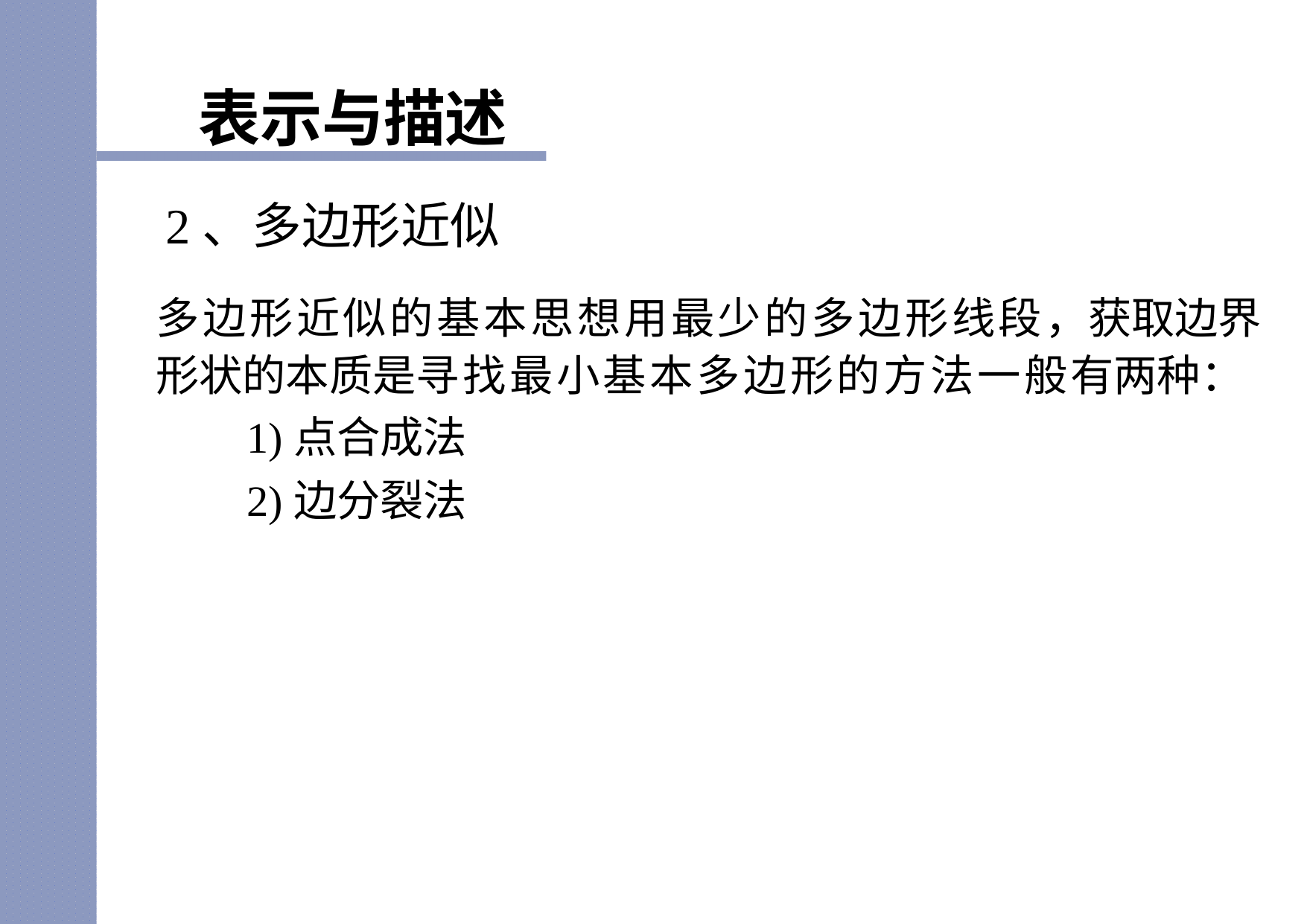

# 表示与描述
2、多边形近似
多边形近似的基本思想用最少的多边形线段，获取边界形状的本质是寻找最小基本多边形的方法一般有两种：
1)点合成法
2)边分裂法